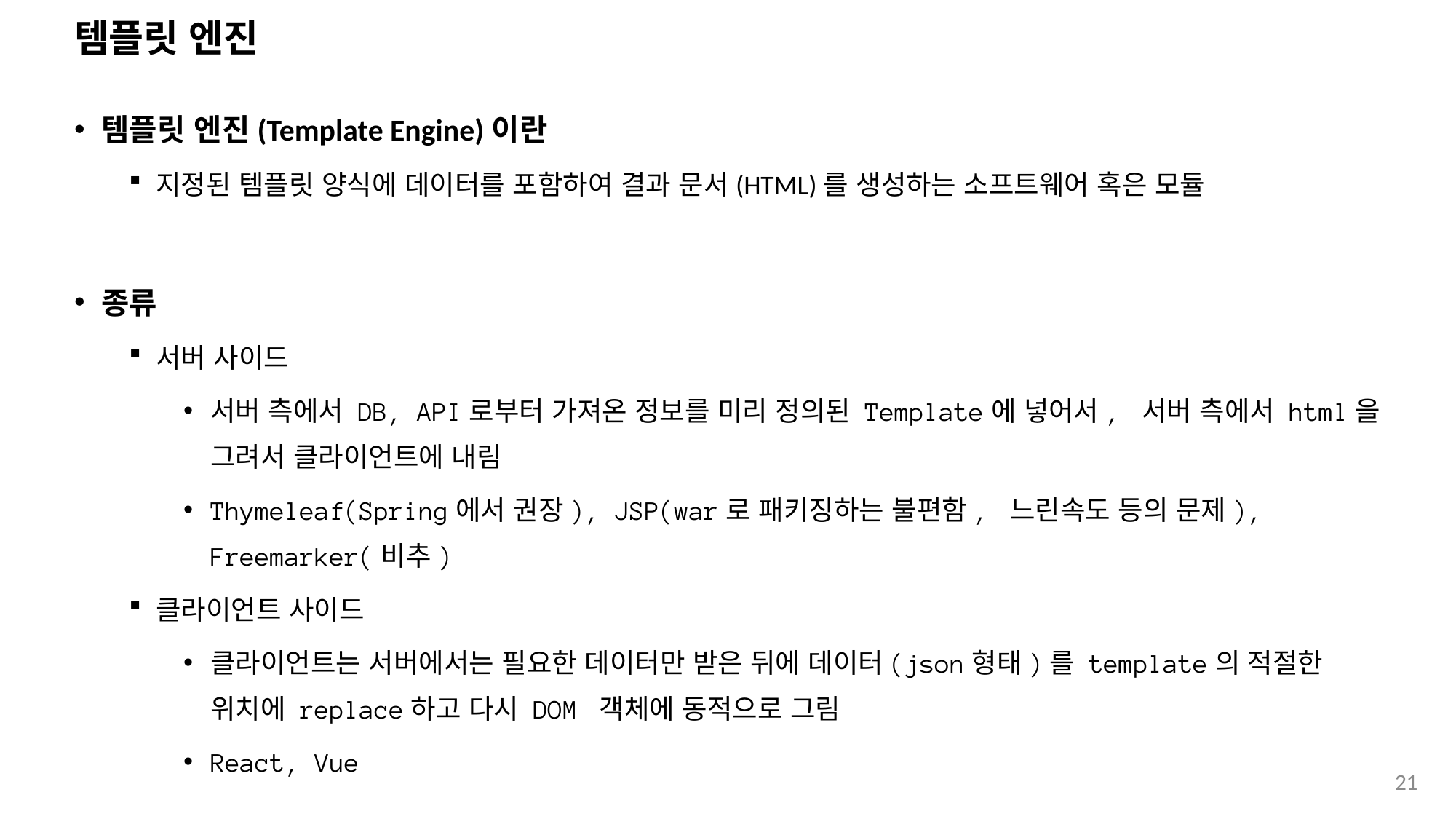

# 템플릿 엔진
템플릿 엔진(Template Engine)이란
지정된 템플릿 양식에 데이터를 포함하여 결과 문서(HTML)를 생성하는 소프트웨어 혹은 모듈

종류
서버 사이드
서버 측에서 DB, API로부터 가져온 정보를 미리 정의된 Template에 넣어서, 서버 측에서 html을 그려서 클라이언트에 내림
Thymeleaf(Spring에서 권장), JSP(war로 패키징하는 불편함, 느린속도 등의 문제), Freemarker(비추)
클라이언트 사이드
클라이언트는 서버에서는 필요한 데이터만 받은 뒤에 데이터(json형태)를 template의 적절한 위치에 replace하고 다시 DOM 객체에 동적으로 그림
React, Vue

21